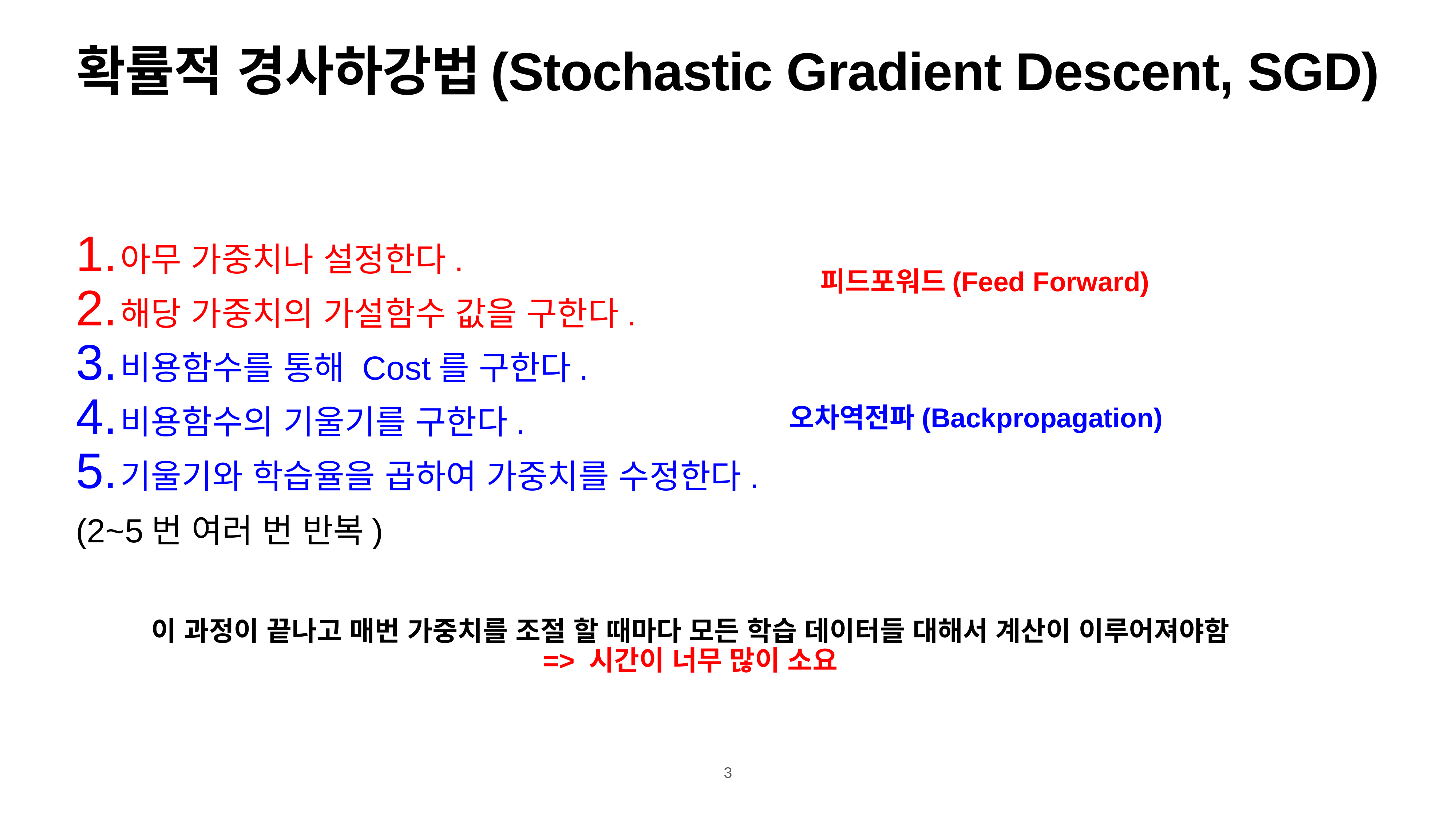

# 확률적 경사하강법(Stochastic Gradient Descent, SGD)
아무 가중치나 설정한다.
해당 가중치의 가설함수 값을 구한다.
비용함수를 통해 Cost를 구한다.
비용함수의 기울기를 구한다.
기울기와 학습율을 곱하여 가중치를 수정한다.
(2~5번 여러 번 반복)
피드포워드(Feed Forward)
오차역전파(Backpropagation)
이 과정이 끝나고 매번 가중치를 조절 할 때마다 모든 학습 데이터들 대해서 계산이 이루어져야함
=> 시간이 너무 많이 소요
3